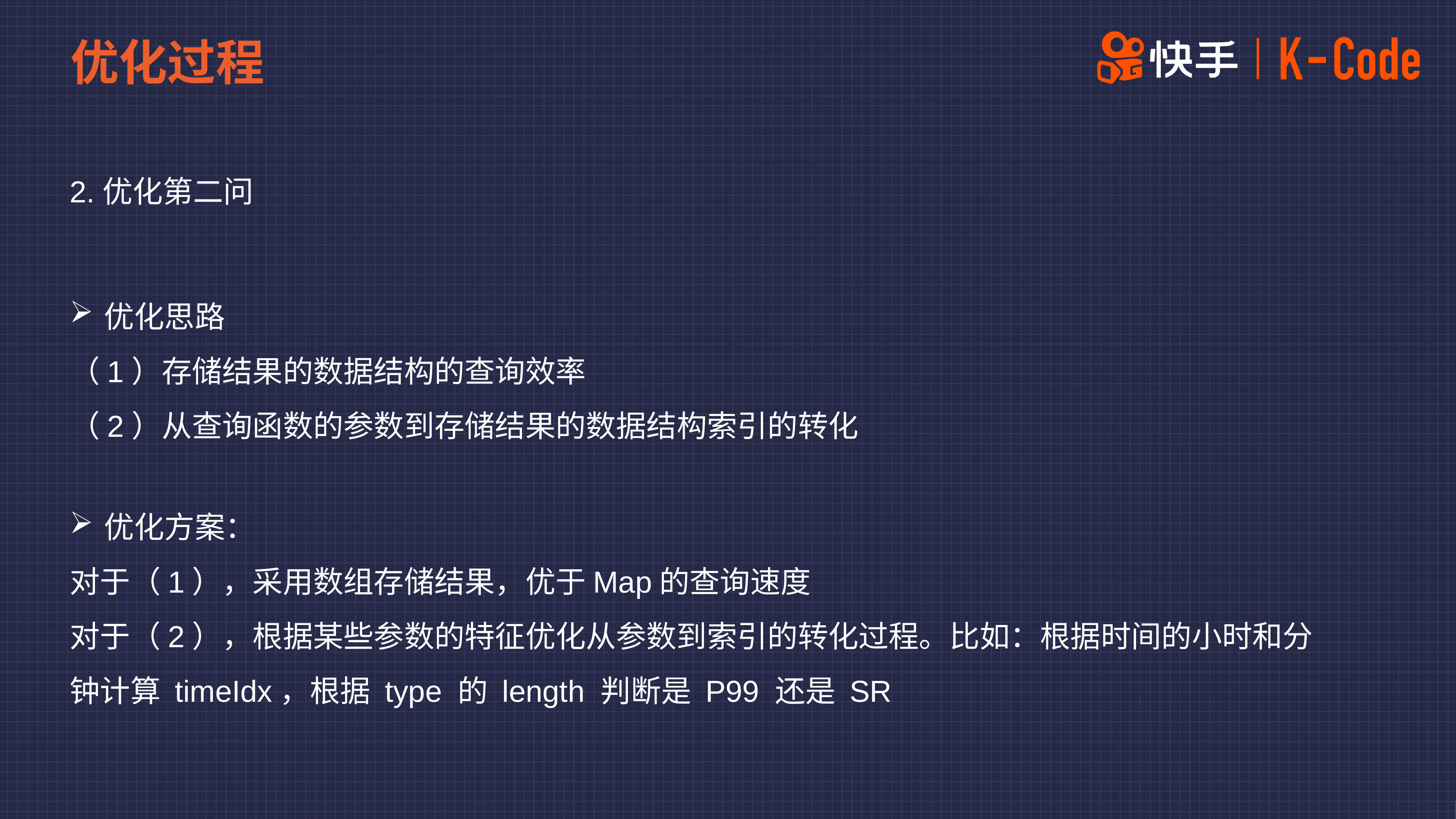

优化过程
2.优化第二问
优化思路
（1）存储结果的数据结构的查询效率
（2）从查询函数的参数到存储结果的数据结构索引的转化
优化方案：
对于（1），采用数组存储结果，优于Map的查询速度
对于（2），根据某些参数的特征优化从参数到索引的转化过程。比如：根据时间的小时和分钟计算 timeIdx，根据 type 的 length 判断是 P99 还是 SR